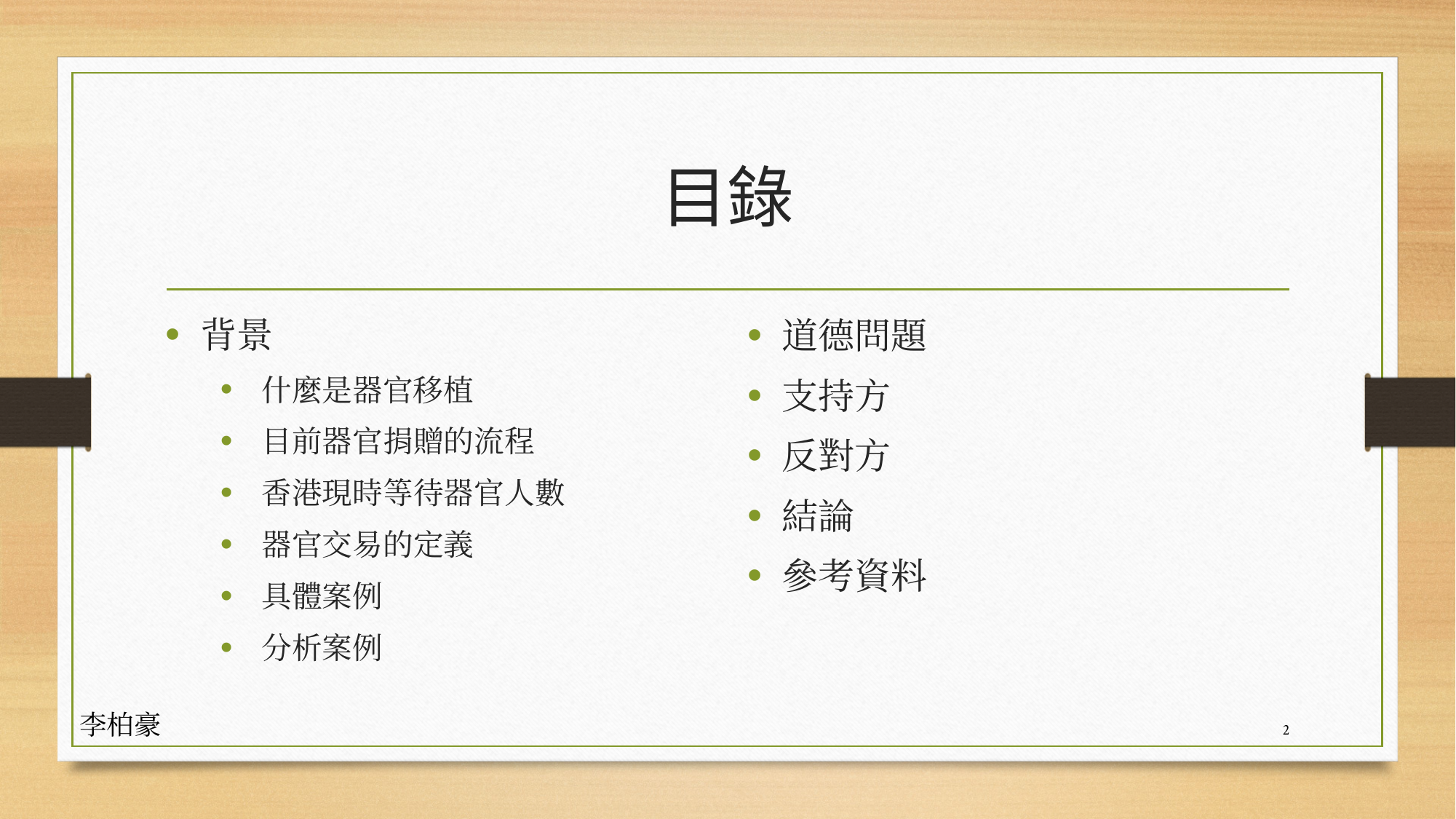

# 目錄
背景
什麼是器官移植
目前器官捐贈的流程
香港現時等待器官人數
器官交易的定義
具體案例
分析案例

道德問題
支持方
反對方
結論
參考資料
李柏豪
2